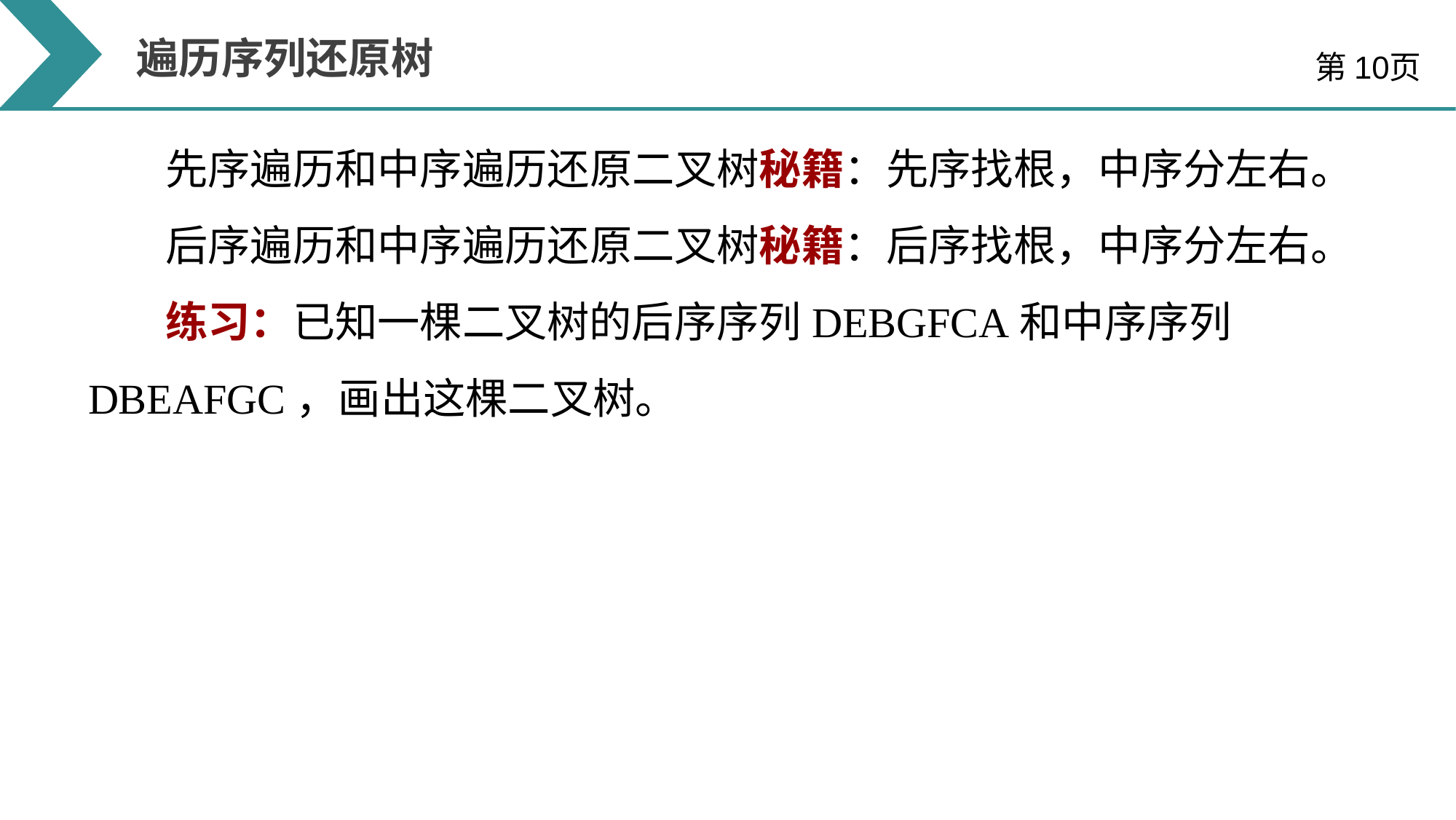

遍历序列还原树
第10页
先序遍历和中序遍历还原二叉树秘籍：先序找根，中序分左右。
后序遍历和中序遍历还原二叉树秘籍：后序找根，中序分左右。
练习：已知一棵二叉树的后序序列DEBGFCA和中序序列DBEAFGC，画出这棵二叉树。